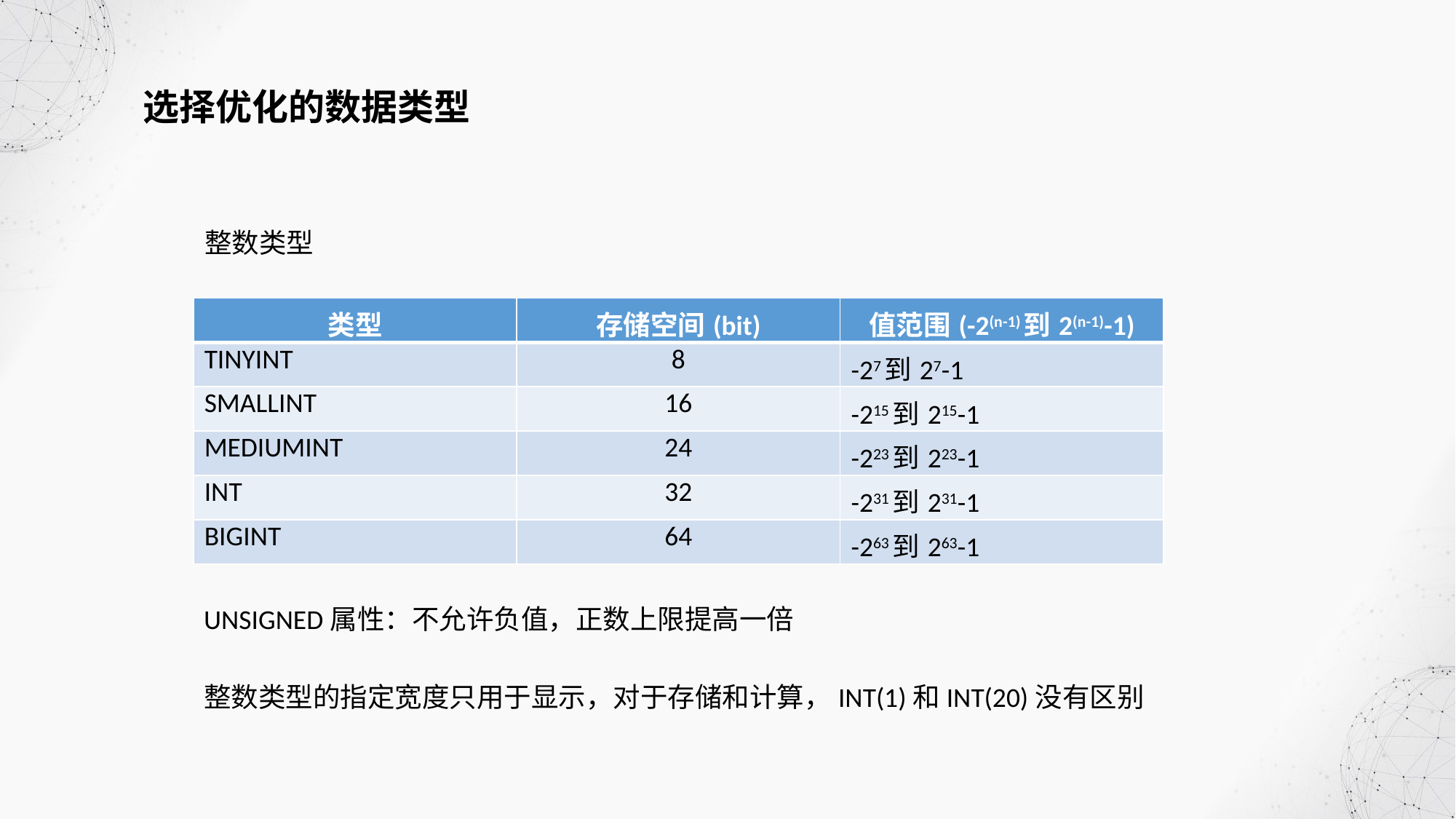

选择优化的数据类型

整数类型
| 类型 | 存储空间(bit) | 值范围(-2(n-1)到2(n-1)-1) |
| --- | --- | --- |
| TINYINT | 8 | -27到27-1 |
| SMALLINT | 16 | -215到215-1 |
| MEDIUMINT | 24 | -223到223-1 |
| INT | 32 | -231到231-1 |
| BIGINT | 64 | -263到263-1 |
UNSIGNED属性：不允许负值，正数上限提高一倍
整数类型的指定宽度只用于显示，对于存储和计算，INT(1)和INT(20)没有区别